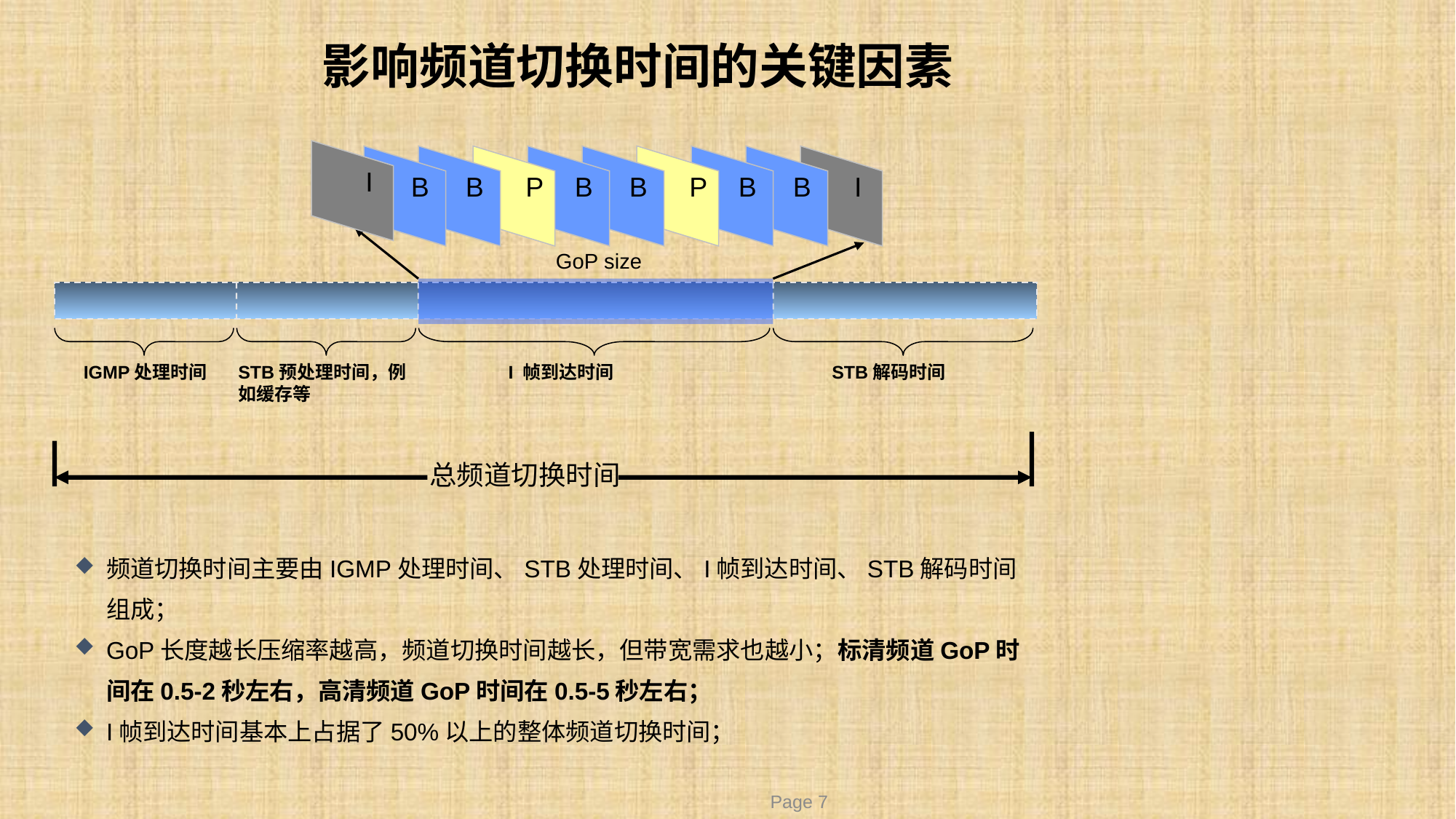

影响频道切换时间的关键因素

I
B
B
P
B
B
P
B
B
I

GoP size

IGMP处理时间
STB预处理时间，例如缓存等
I 帧到达时间
STB解码时间

总频道切换时间

频道切换时间主要由IGMP处理时间、STB处理时间、I帧到达时间、STB解码时间组成；
GoP长度越长压缩率越高，频道切换时间越长，但带宽需求也越小；标清频道GoP时间在0.5-2秒左右，高清频道GoP时间在0.5-5秒左右；
I帧到达时间基本上占据了50%以上的整体频道切换时间；
Page 7